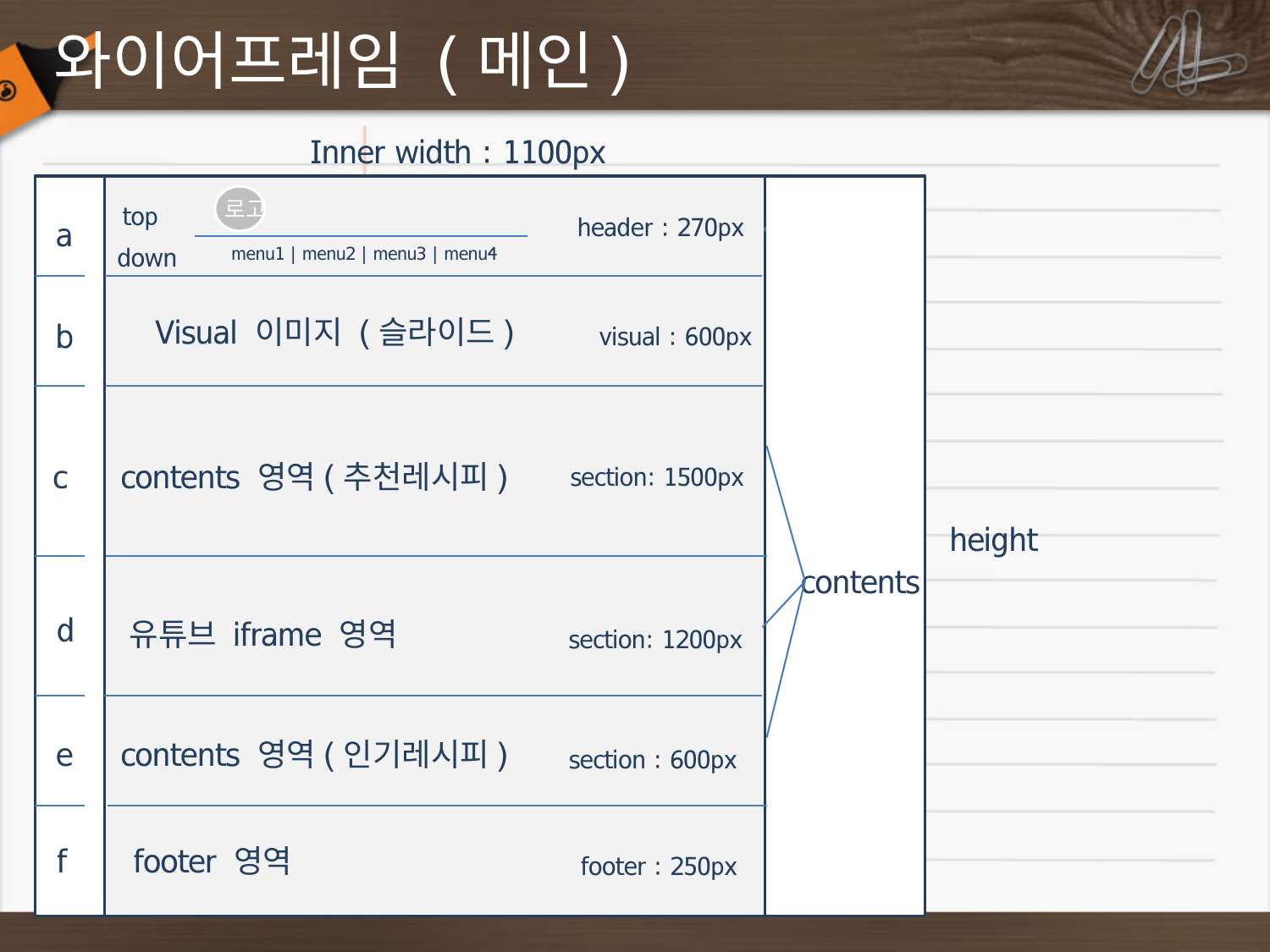

# 와이어프레임 (메인)
Inner width : 1100px

 로고
top

header : 270px
a
down
menu1 | menu2 | menu3 | menu4
Visual 이미지 (슬라이드)
b
visual : 600px
c
contents 영역(추천레시피)
section: 1500px
height
contents
d
유튜브 iframe 영역
section: 1200px
e
contents 영역(인기레시피)
section : 600px
f
footer 영역
footer : 250px